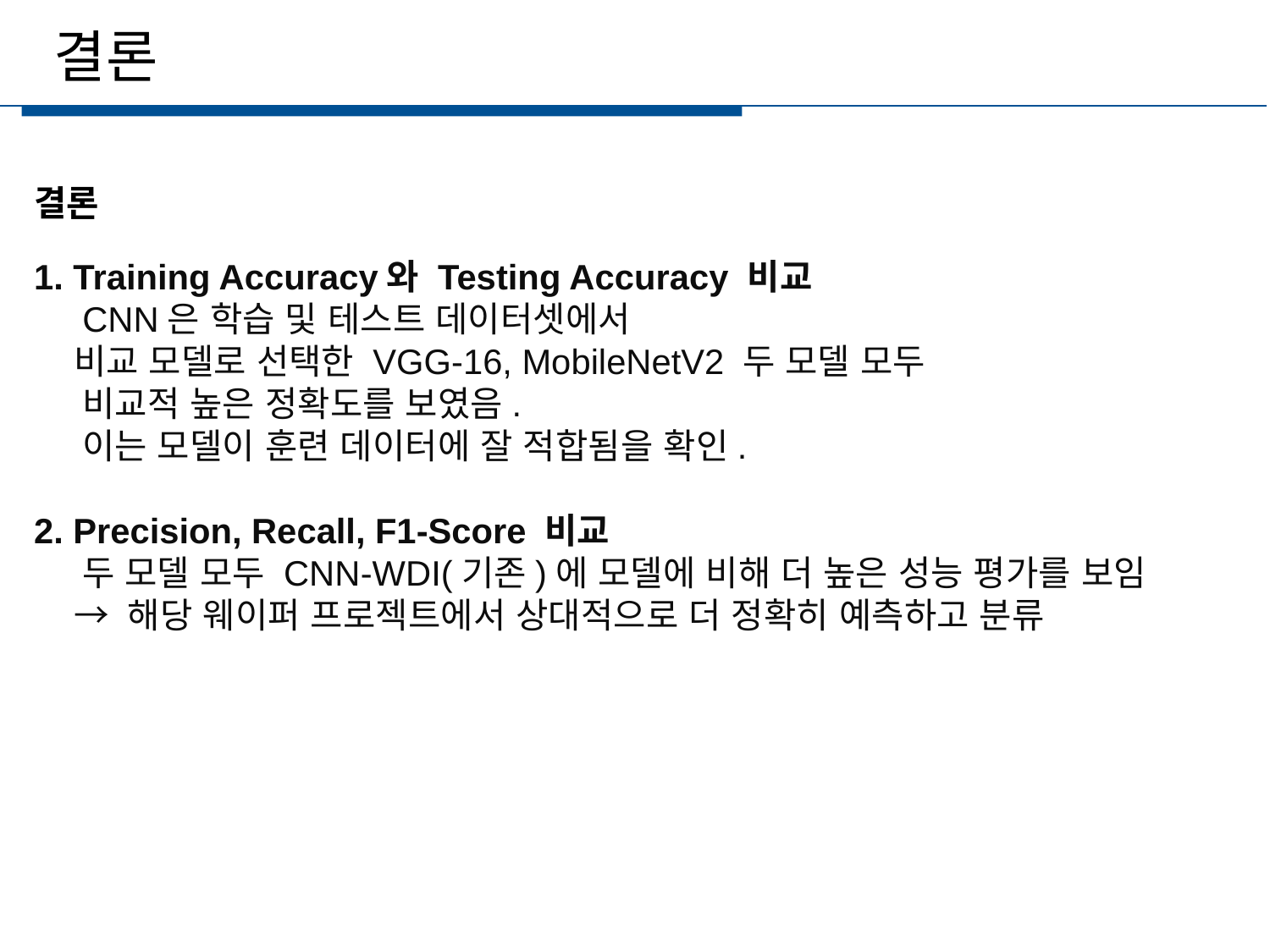

결론
세부일정

결론
 Training Accuracy와 Testing Accuracy 비교
    CNN은 학습 및 테스트 데이터셋에서
    비교 모델로 선택한 VGG-16, MobileNetV2 두 모델 모두
    비교적 높은 정확도를 보였음.
    이는 모델이 훈련 데이터에 잘 적합됨을 확인.

2. Precision, Recall, F1-Score 비교
    두 모델 모두 CNN-WDI(기존)에 모델에 비해 더 높은 성능 평가를 보임
    → 해당 웨이퍼 프로젝트에서 상대적으로 더 정확히 예측하고 분류